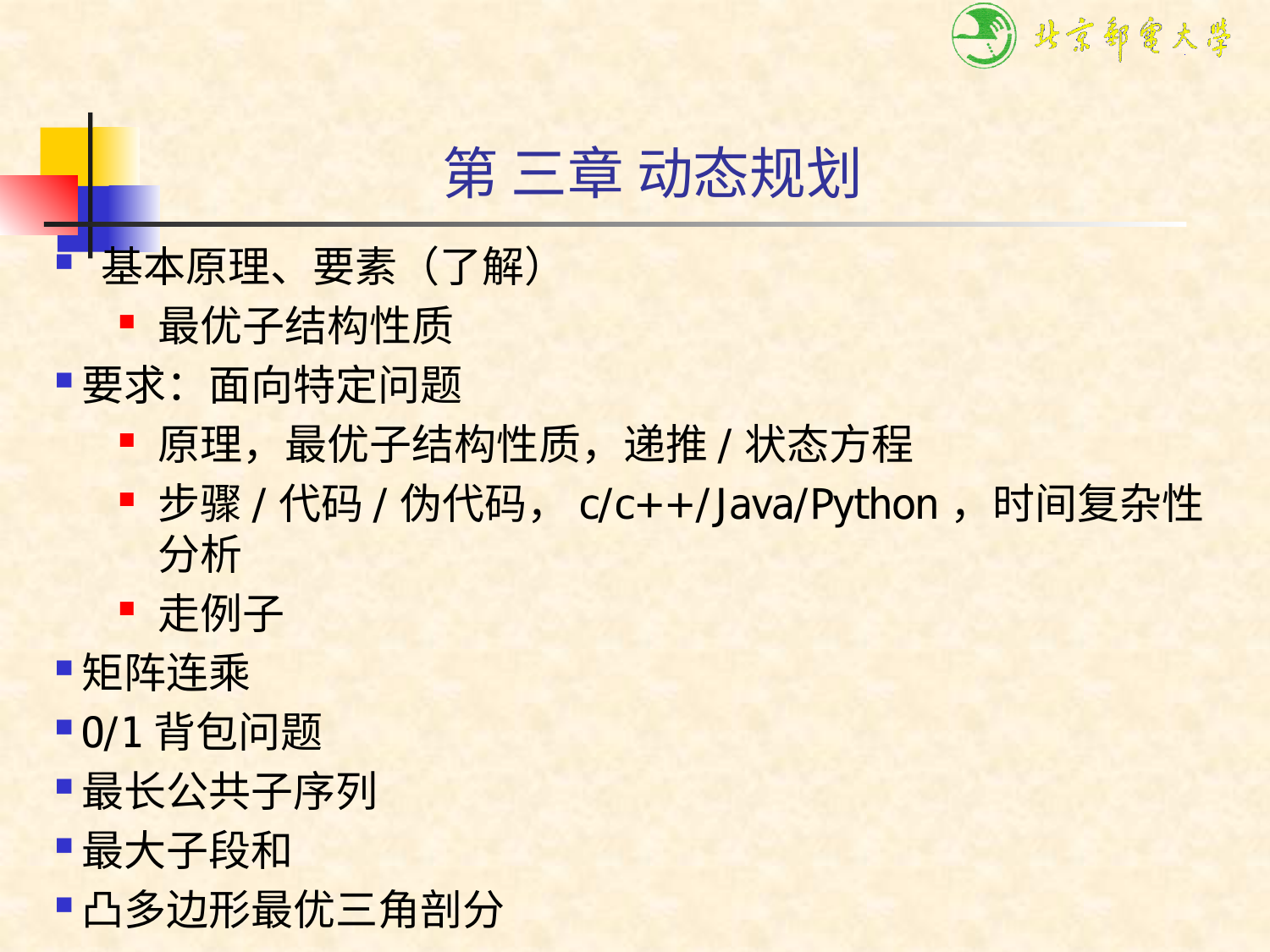

第 三章 动态规划
 基本原理、要素（了解）
最优子结构性质
要求：面向特定问题
原理，最优子结构性质，递推/状态方程
步骤/代码/伪代码，c/c++/Java/Python，时间复杂性分析
走例子
矩阵连乘
0/1背包问题
最长公共子序列
最大子段和
凸多边形最优三角剖分